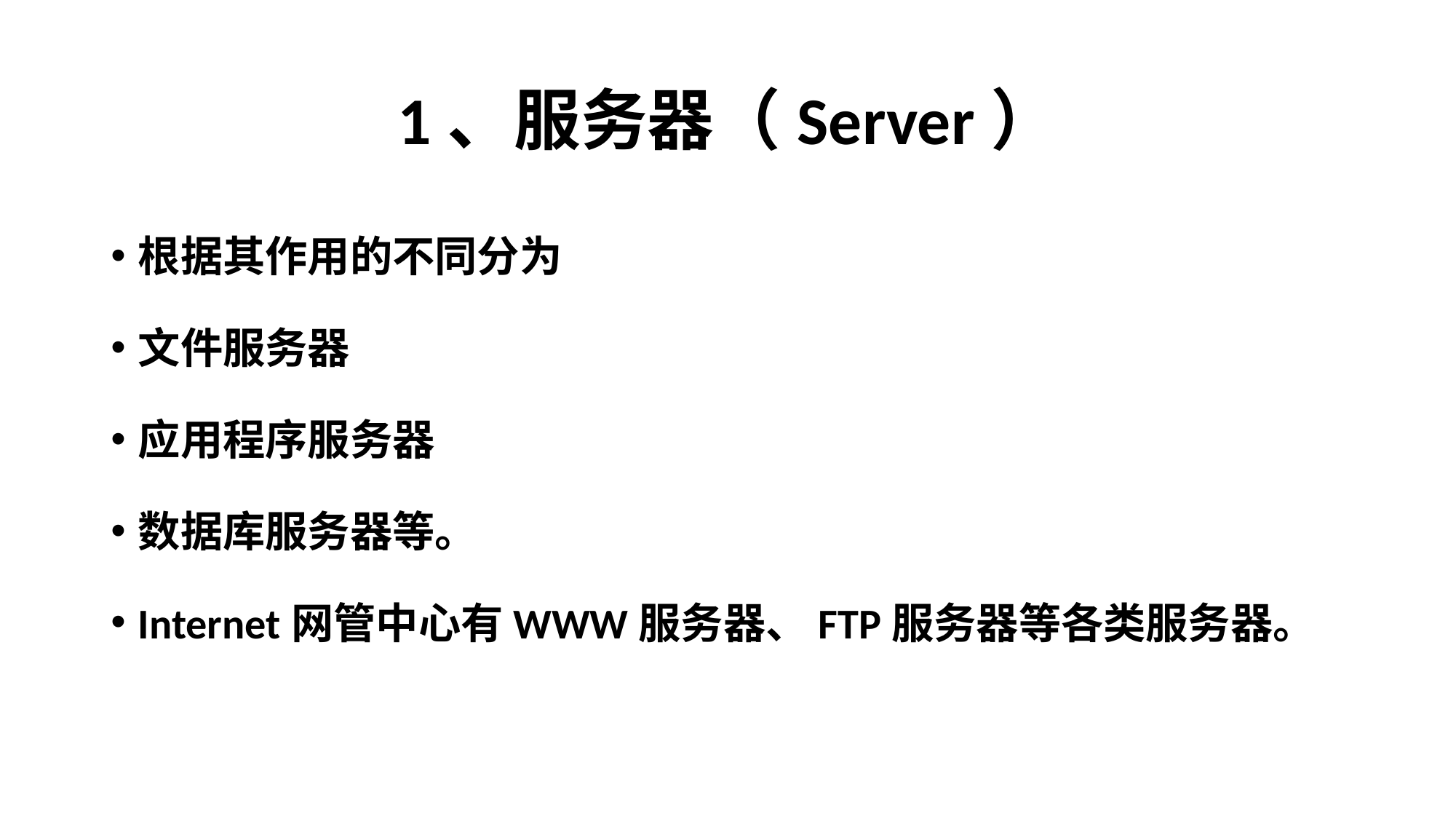

# 1、服务器（Server）
根据其作用的不同分为
文件服务器
应用程序服务器
数据库服务器等。
Internet网管中心有WWW服务器、FTP服务器等各类服务器。